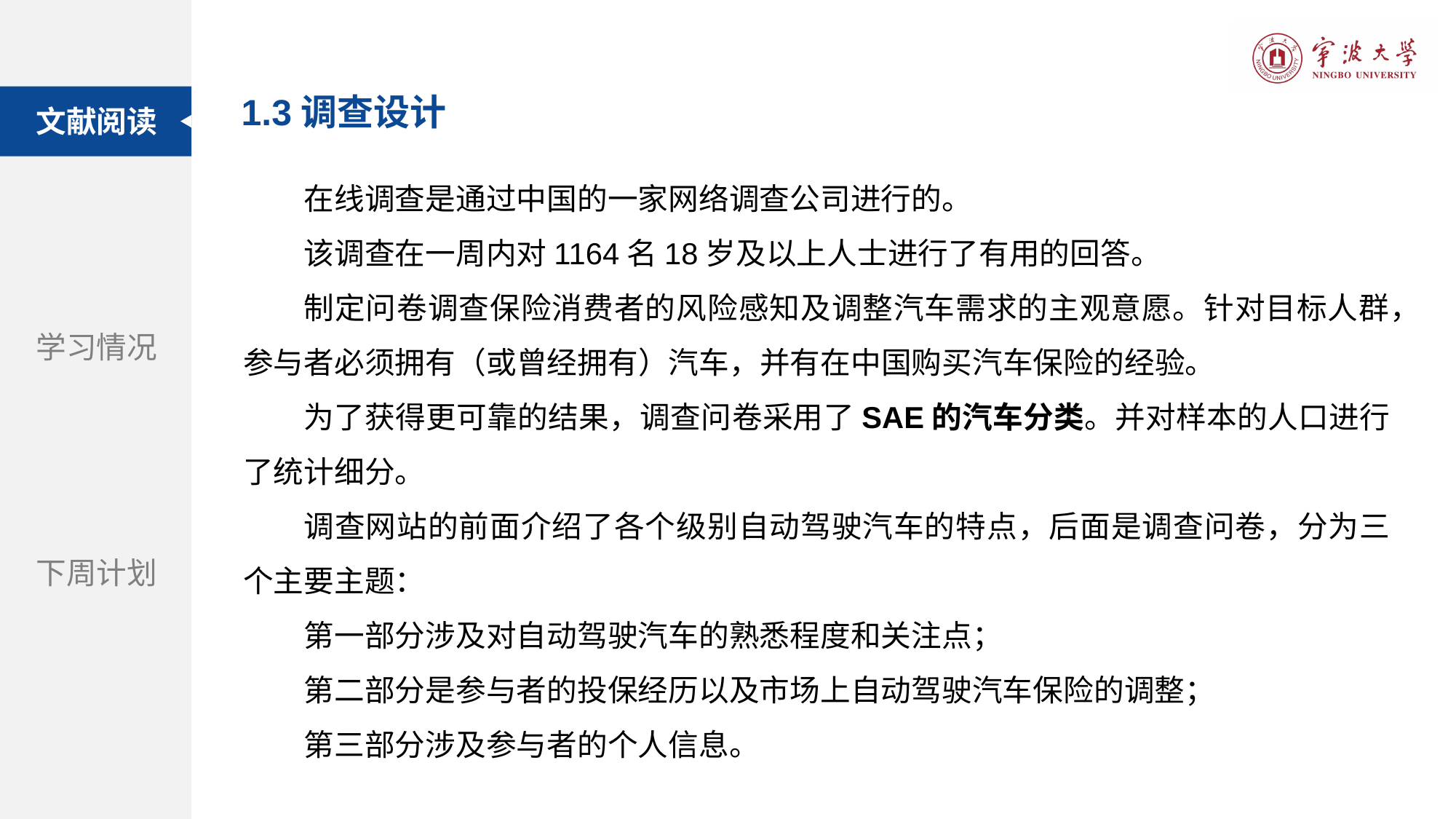

1.3调查设计

文献阅读
在线调查是通过中国的一家网络调查公司进行的。
该调查在一周内对1164名18岁及以上人士进行了有用的回答。
制定问卷调查保险消费者的风险感知及调整汽车需求的主观意愿。针对目标人群，参与者必须拥有（或曾经拥有）汽车，并有在中国购买汽车保险的经验。
为了获得更可靠的结果，调查问卷采用了SAE的汽车分类。并对样本的人口进行了统计细分。
调查网站的前面介绍了各个级别自动驾驶汽车的特点，后面是调查问卷，分为三个主要主题：
第一部分涉及对自动驾驶汽车的熟悉程度和关注点；
第二部分是参与者的投保经历以及市场上自动驾驶汽车保险的调整；
第三部分涉及参与者的个人信息。
题目：自动驾驶汽车和街道设计：使用虚拟现实实验探索中央分隔带在提高行人过街安全性方面的作用
学习情况
期刊：Accident Analysis and Prevention
下周计划